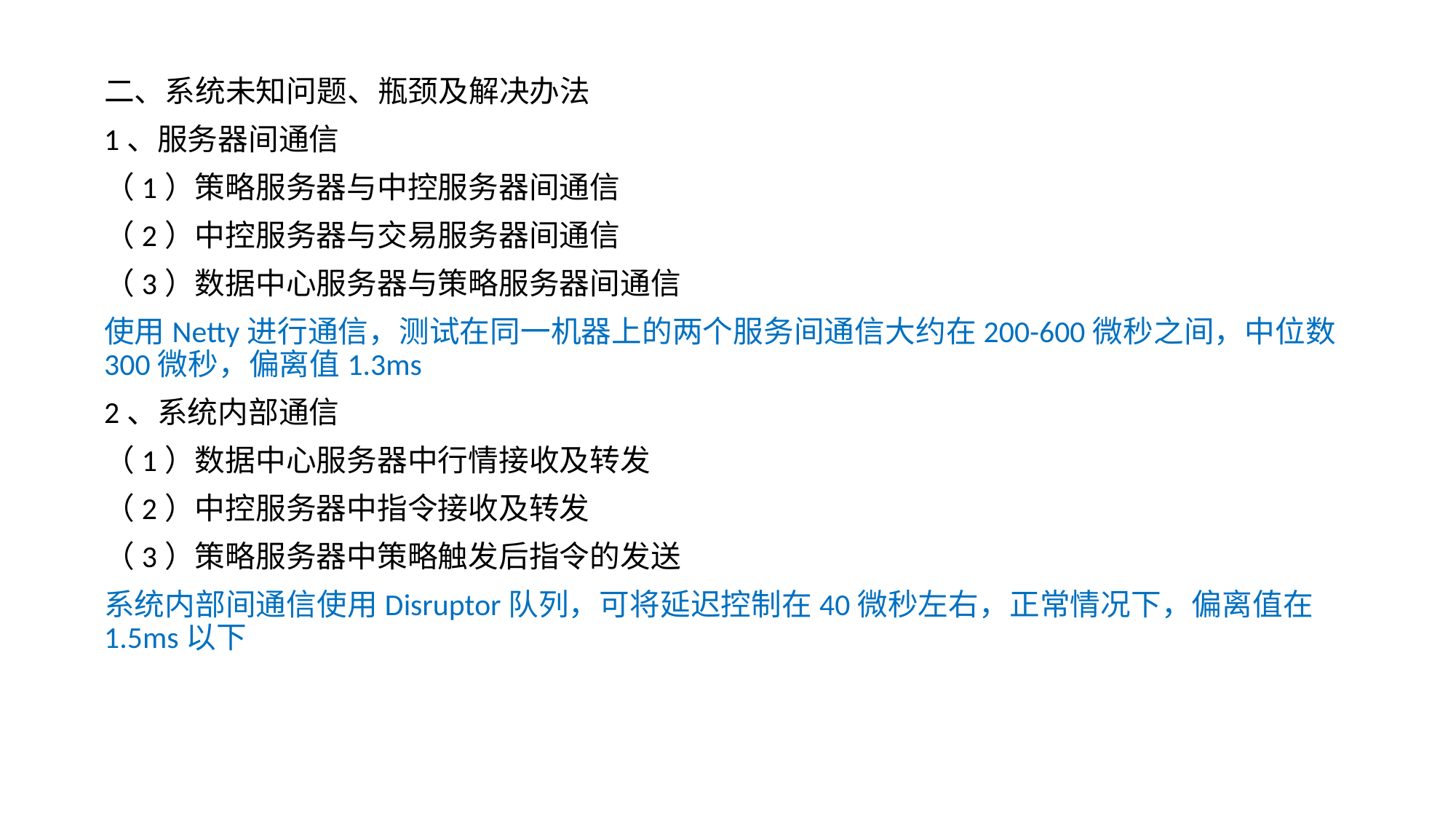

二、系统未知问题、瓶颈及解决办法
1、服务器间通信
（1）策略服务器与中控服务器间通信
（2）中控服务器与交易服务器间通信
（3）数据中心服务器与策略服务器间通信
使用Netty进行通信，测试在同一机器上的两个服务间通信大约在200-600微秒之间，中位数300微秒，偏离值1.3ms
2、系统内部通信
（1）数据中心服务器中行情接收及转发
（2）中控服务器中指令接收及转发
（3）策略服务器中策略触发后指令的发送
系统内部间通信使用Disruptor队列，可将延迟控制在40微秒左右，正常情况下，偏离值在1.5ms以下